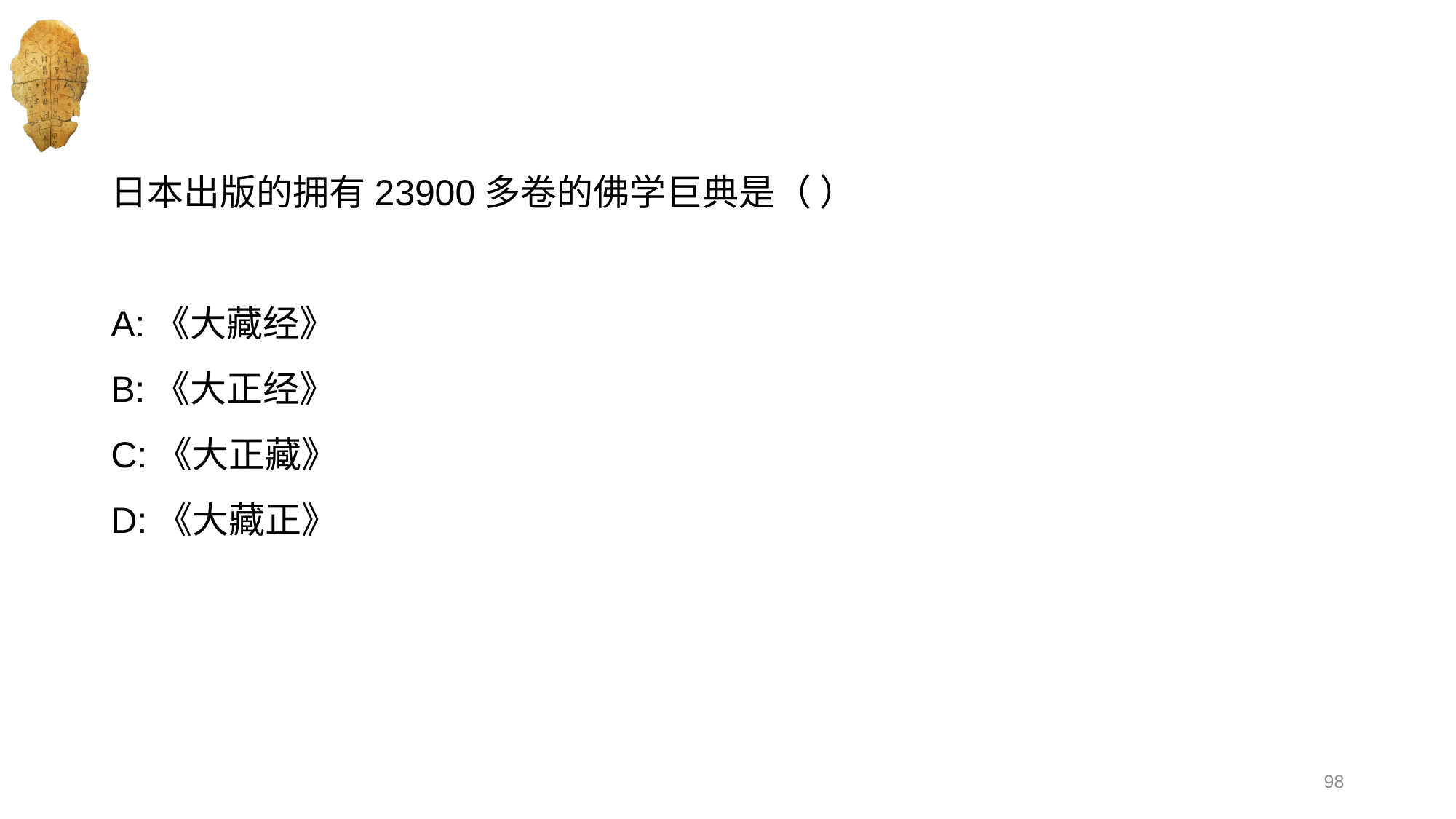

#
日本出版的拥有23900多卷的佛学巨典是（ ）

A:《大藏经》
B:《大正经》
C:《大正藏》
D:《大藏正》

98